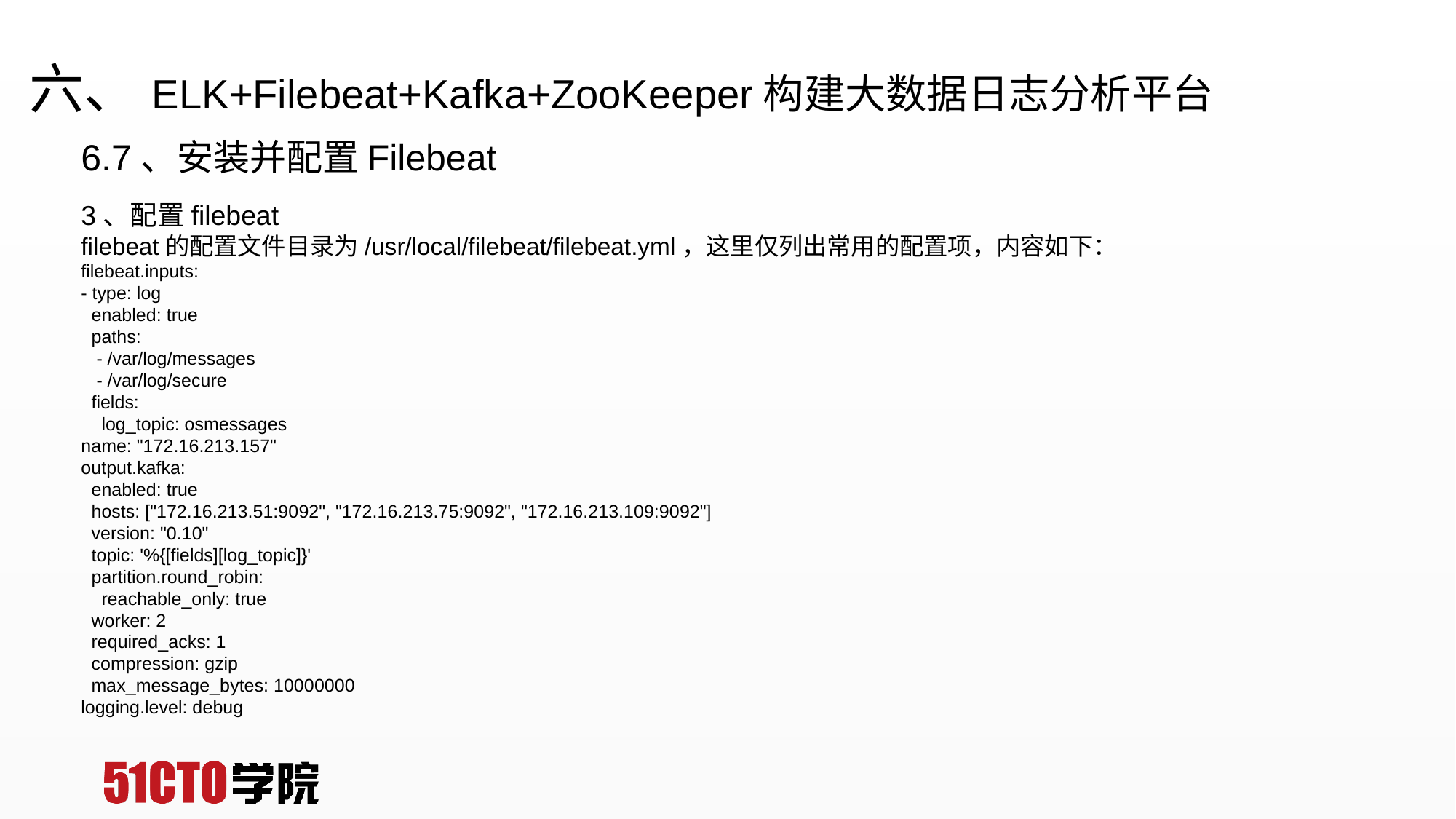

# 六、ELK+Filebeat+Kafka+ZooKeeper构建大数据日志分析平台
6.7、安装并配置Filebeat

3、配置filebeat
filebeat的配置文件目录为/usr/local/filebeat/filebeat.yml，这里仅列出常用的配置项，内容如下：
filebeat.inputs:
- type: log
  enabled: true
  paths:
   - /var/log/messages
   - /var/log/secure
  fields:
    log_topic: osmessages
name: "172.16.213.157"
output.kafka:
  enabled: true
  hosts: ["172.16.213.51:9092", "172.16.213.75:9092", "172.16.213.109:9092"]
  version: "0.10"
  topic: '%{[fields][log_topic]}'
  partition.round_robin:
    reachable_only: true
  worker: 2
  required_acks: 1
  compression: gzip
  max_message_bytes: 10000000
logging.level: debug